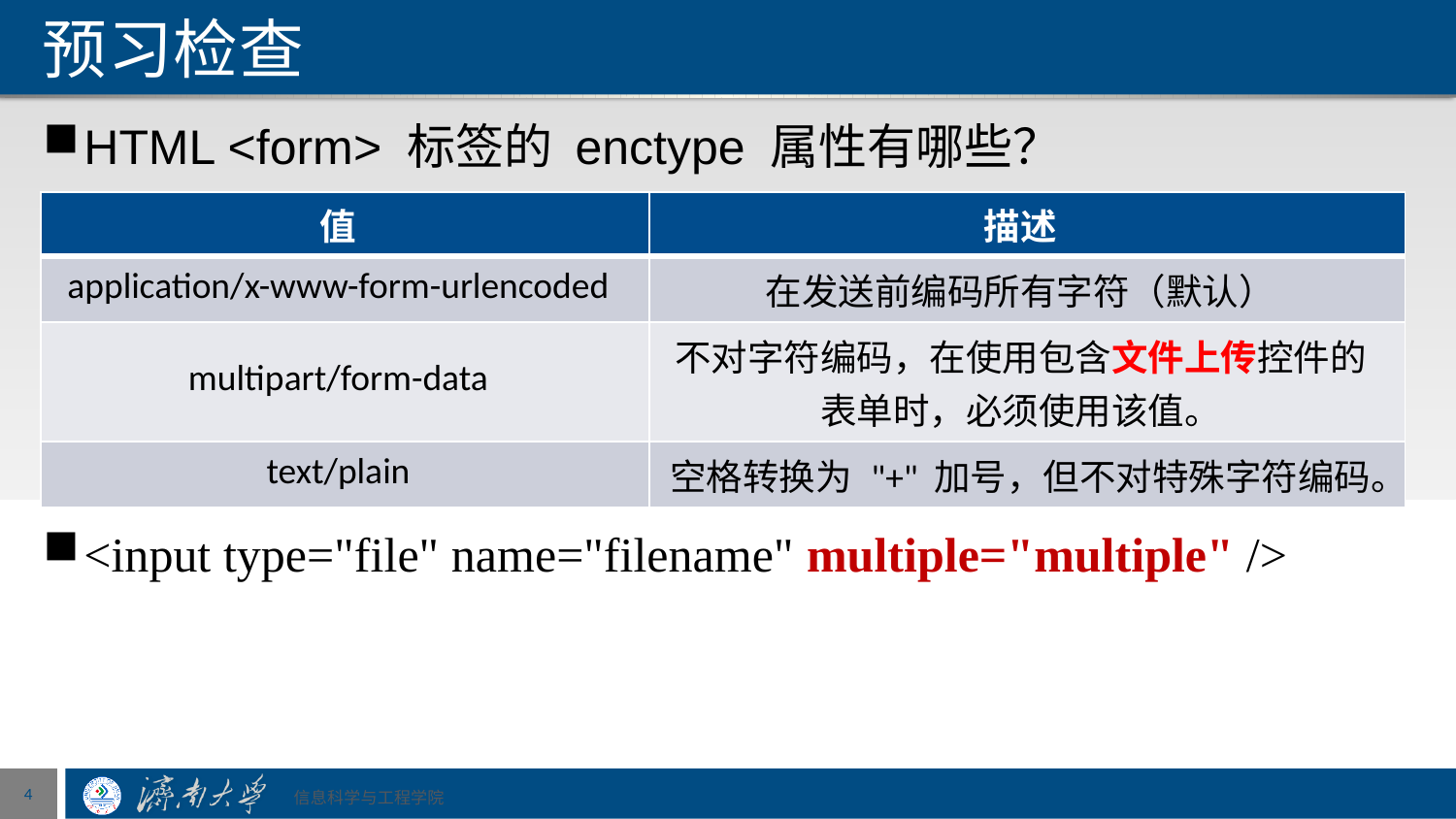

# 预习检查
HTML <form> 标签的 enctype 属性有哪些？

<input type="file" name="filename" multiple="multiple" />

| 值 | 描述 |
| --- | --- |
| application/x-www-form-urlencoded | 在发送前编码所有字符（默认） |
| multipart/form-data | 不对字符编码，在使用包含文件上传控件的表单时，必须使用该值。 |
| text/plain | 空格转换为 "+" 加号，但不对特殊字符编码。 |